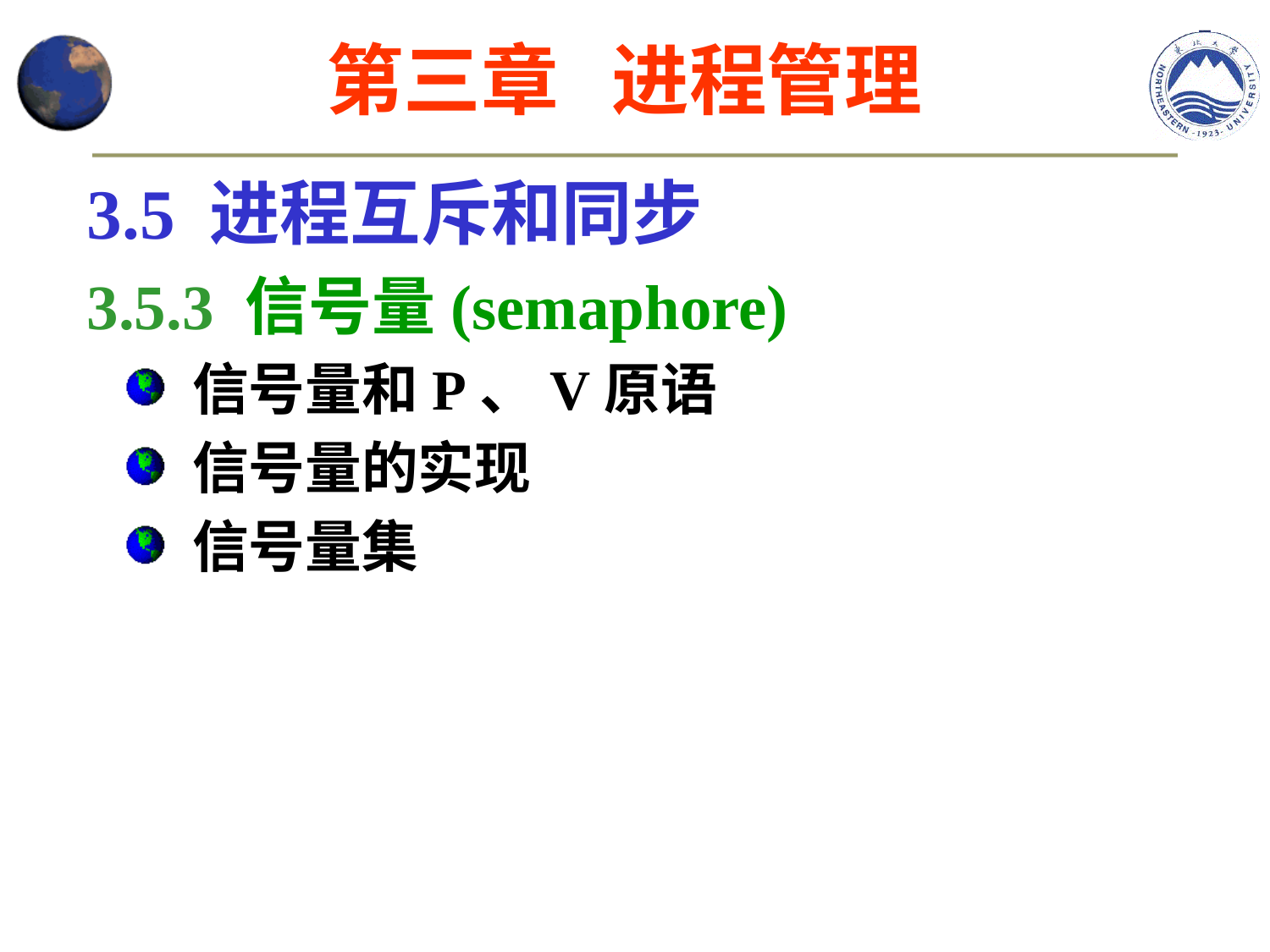

第三章   进程管理
3.5 进程互斥和同步
3.5.3 信号量(semaphore)
信号量和P、V原语
信号量的实现
信号量集